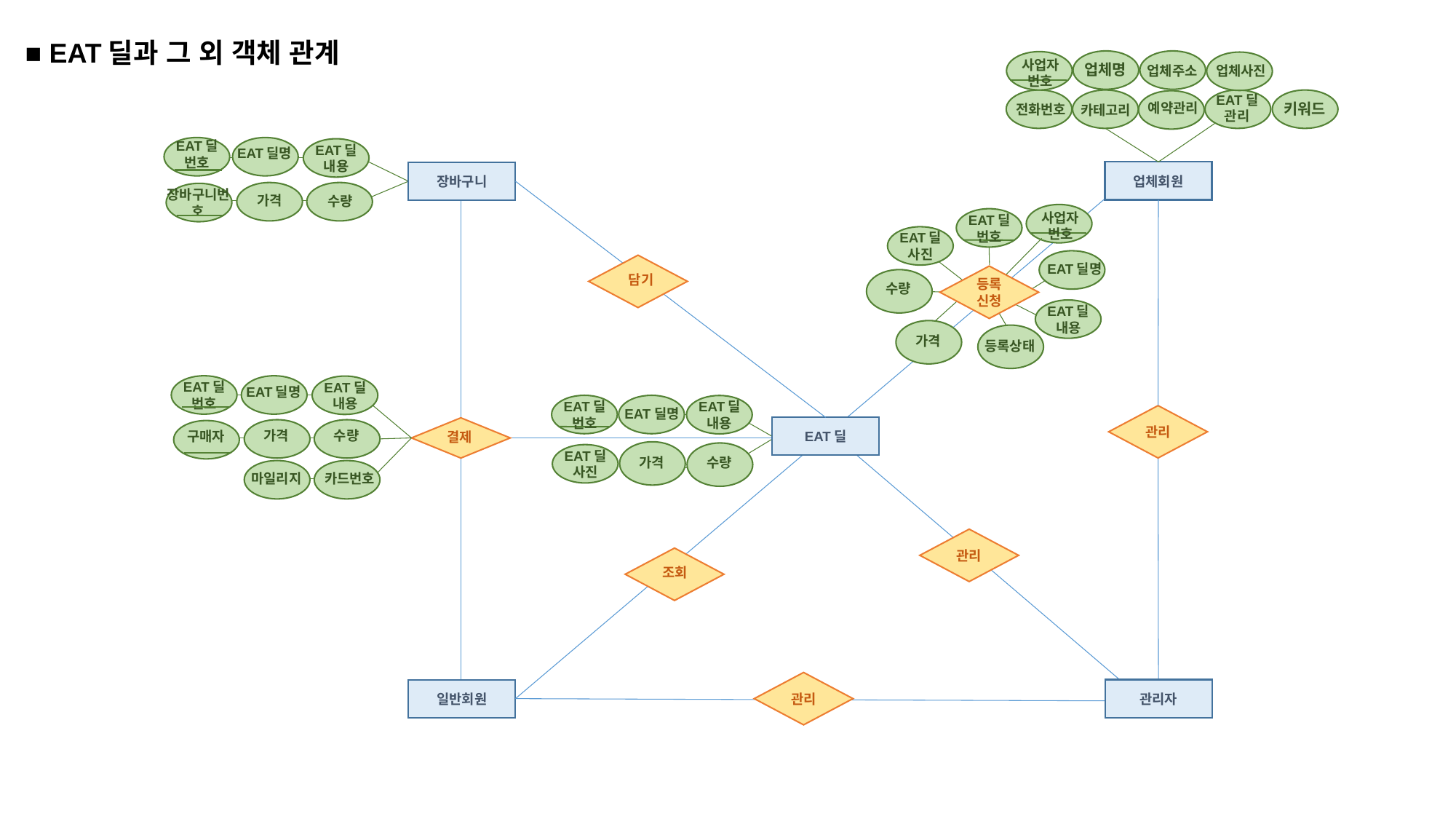

■ EAT딜과 그 외 객체 관계

사업자
번호

업체명

업체사진
업체주소

EAT딜
관리

키워드
예약관리
전화번호
카테고리
EAT딜
번호

EAT딜
내용

EAT딜명
업체회원
장바구니
장바구니번호

가격

수량
사업자
번호

EAT딜
번호

EAT딜
사진

EAT딜명

담기
등록신청

수량
EAT딜
내용

가격

등록상태
EAT딜
번호

EAT딜
내용

EAT딜명
EAT딜
번호

EAT딜
내용

EAT딜명
관리
EAT딜

결제

가격

수량

구매자

가격
EAT딜
사진

수량

마일리지

카드번호
관리

조회
관리
관리자
일반회원